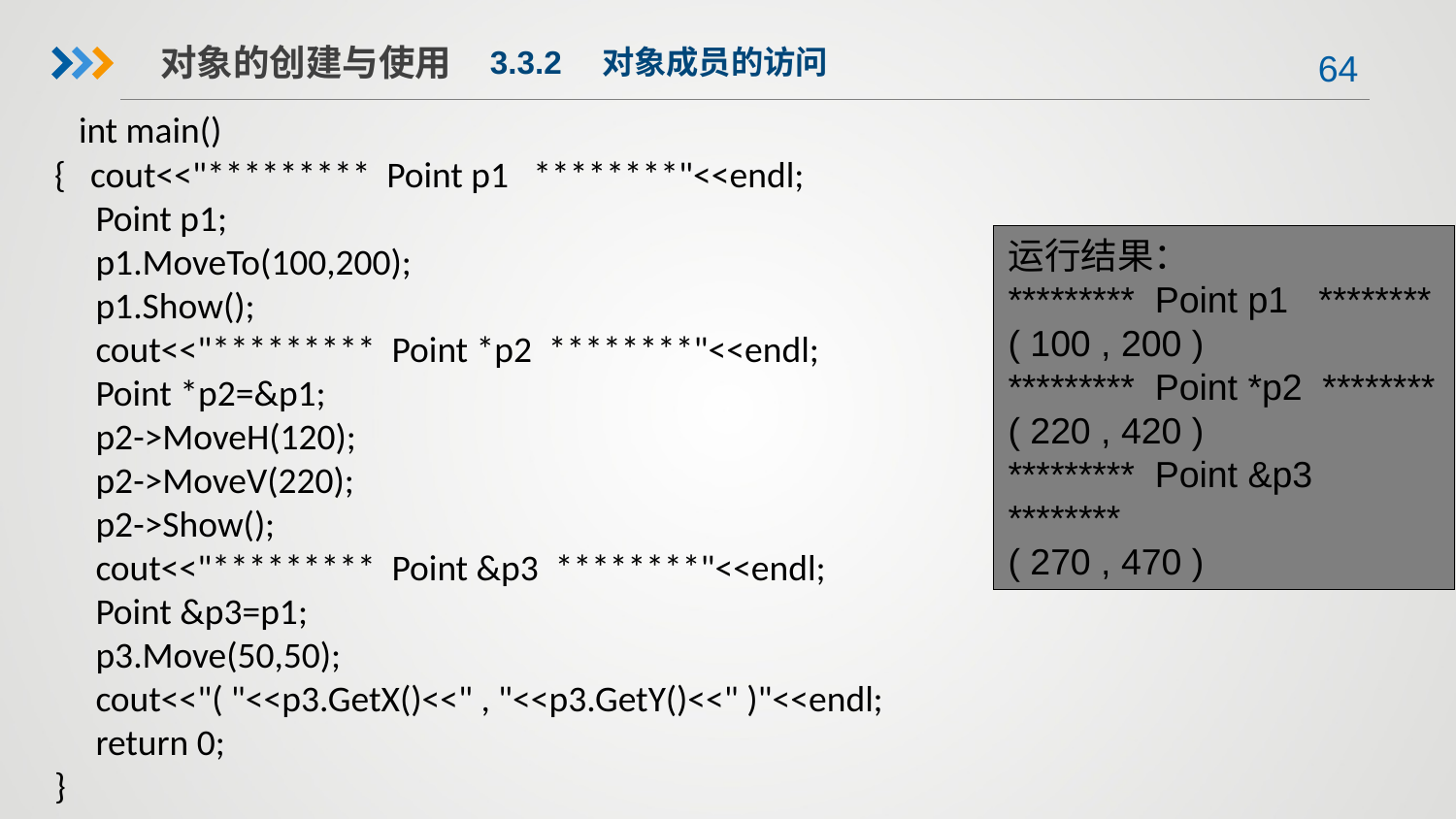

对象的创建与使用
3.3.2　对象成员的访问
 int main()
{   cout<<"*********  Point p1   ********"<<endl;
     Point p1;
     p1.MoveTo(100,200);
     p1.Show();
     cout<<"*********  Point *p2  ********"<<endl;
     Point *p2=&p1;
     p2->MoveH(120);
     p2->MoveV(220);
     p2->Show();
     cout<<"*********  Point &p3  ********"<<endl;
     Point &p3=p1;
     p3.Move(50,50);
     cout<<"( "<<p3.GetX()<<" , "<<p3.GetY()<<" )"<<endl;
     return 0;
}
运行结果：
*********  Point p1   ********
( 100 , 200 )
*********  Point *p2  ********
( 220 , 420 )
*********  Point &p3  ********
( 270 , 470 )